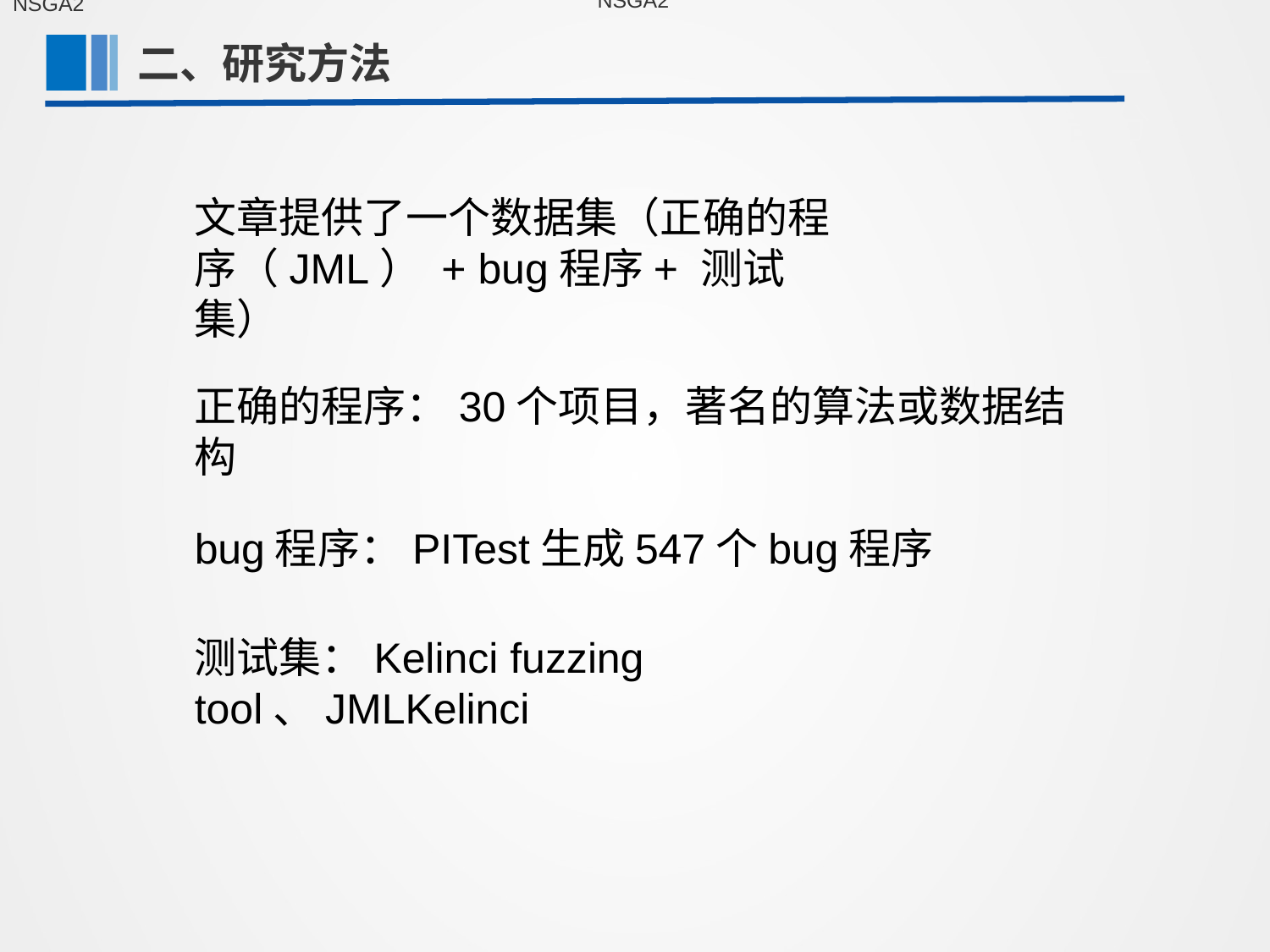

NSGA2
NSGA2
二、研究方法

第一部分
文章提供了一个数据集（正确的程序（JML） + bug程序+ 测试集）
正确的程序：30个项目，著名的算法或数据结构
bug程序：PITest生成547个bug程序
测试集：Kelinci fuzzing tool、JMLKelinci